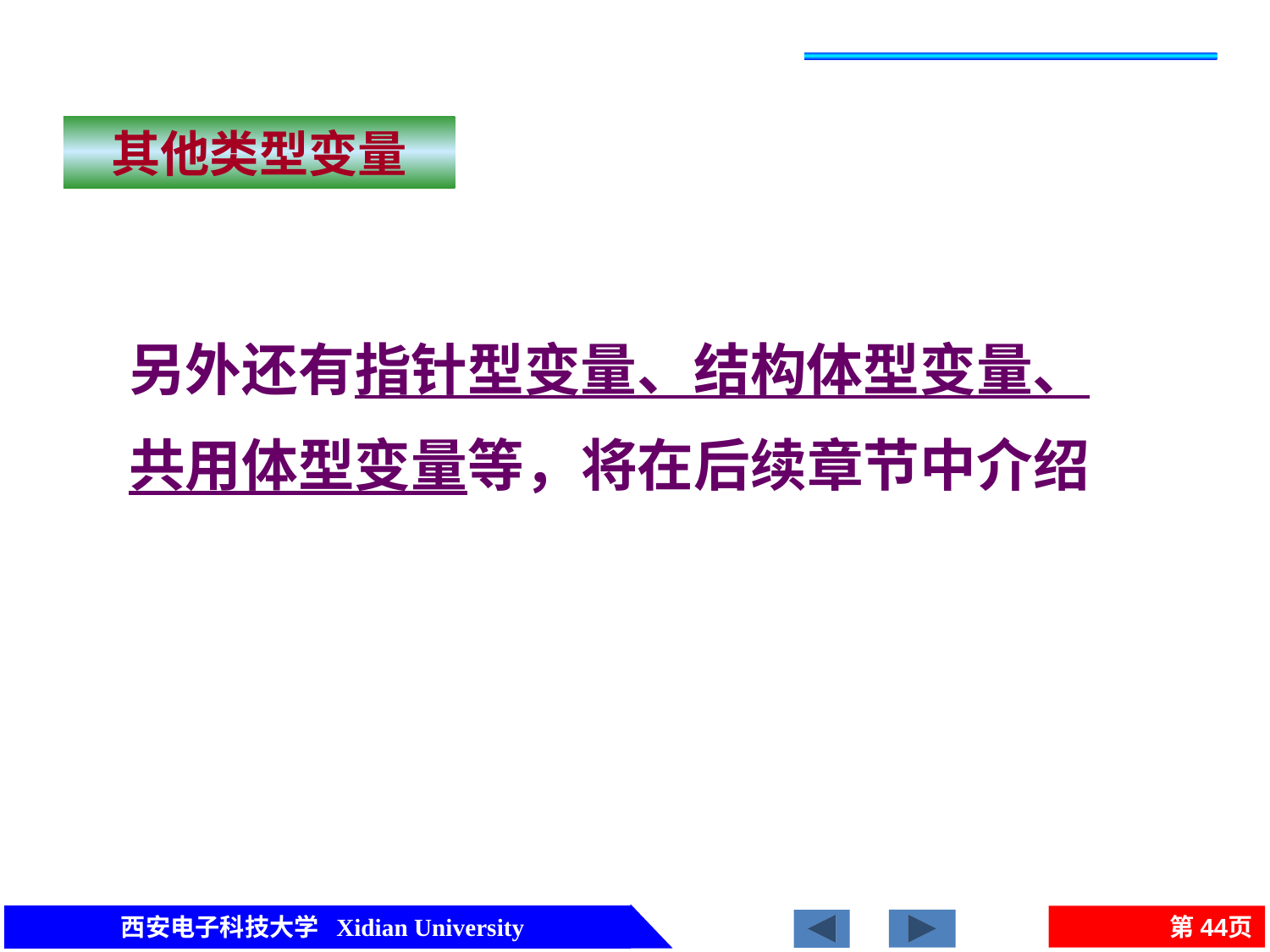

其他类型变量
另外还有指针型变量、结构体型变量、
共用体型变量等，将在后续章节中介绍